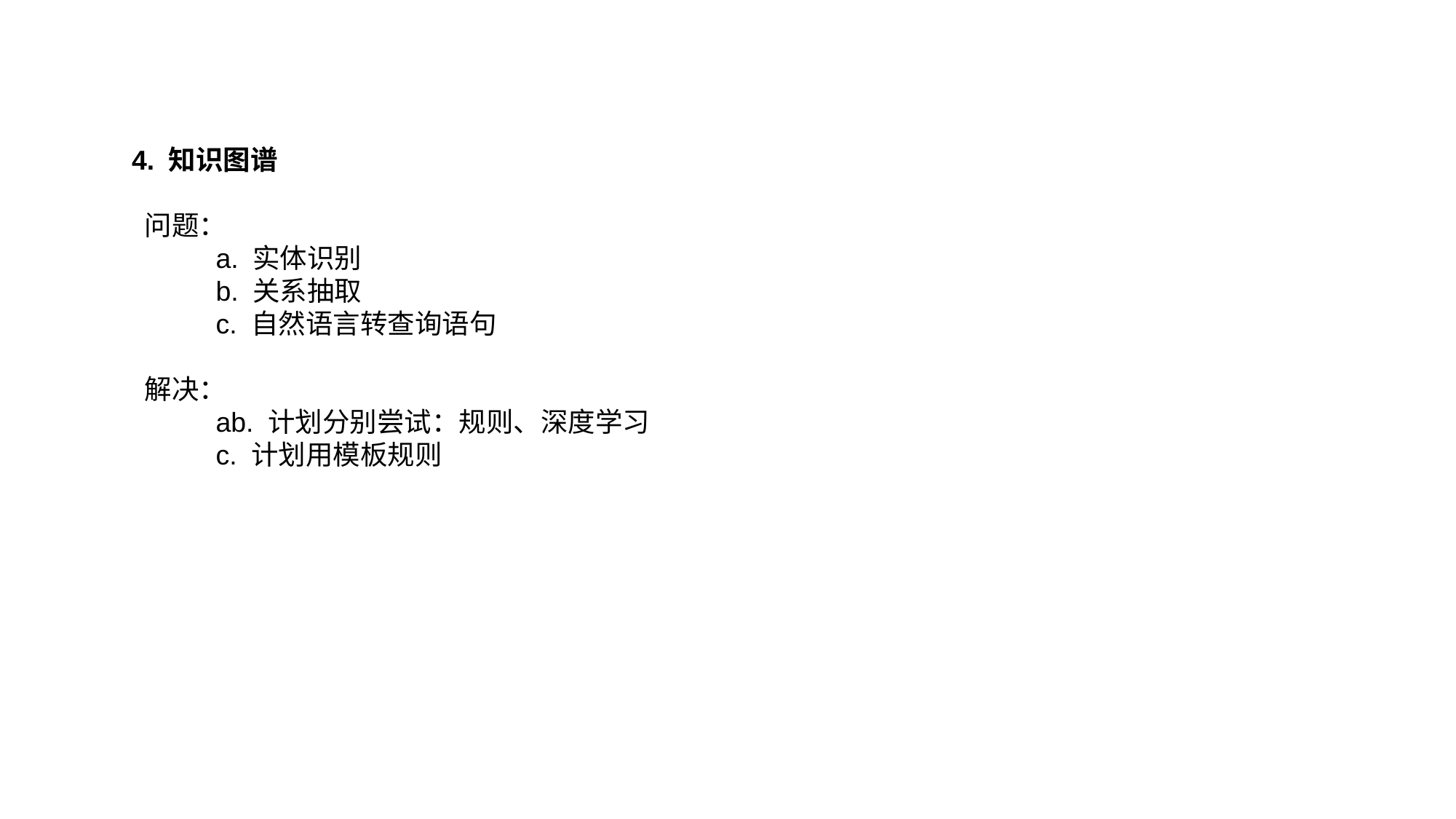

4. 知识图谱

 问题：
           a. 实体识别
           b. 关系抽取
           c. 自然语言转查询语句

 解决：
           ab. 计划分别尝试：规则、深度学习
           c. 计划用模板规则